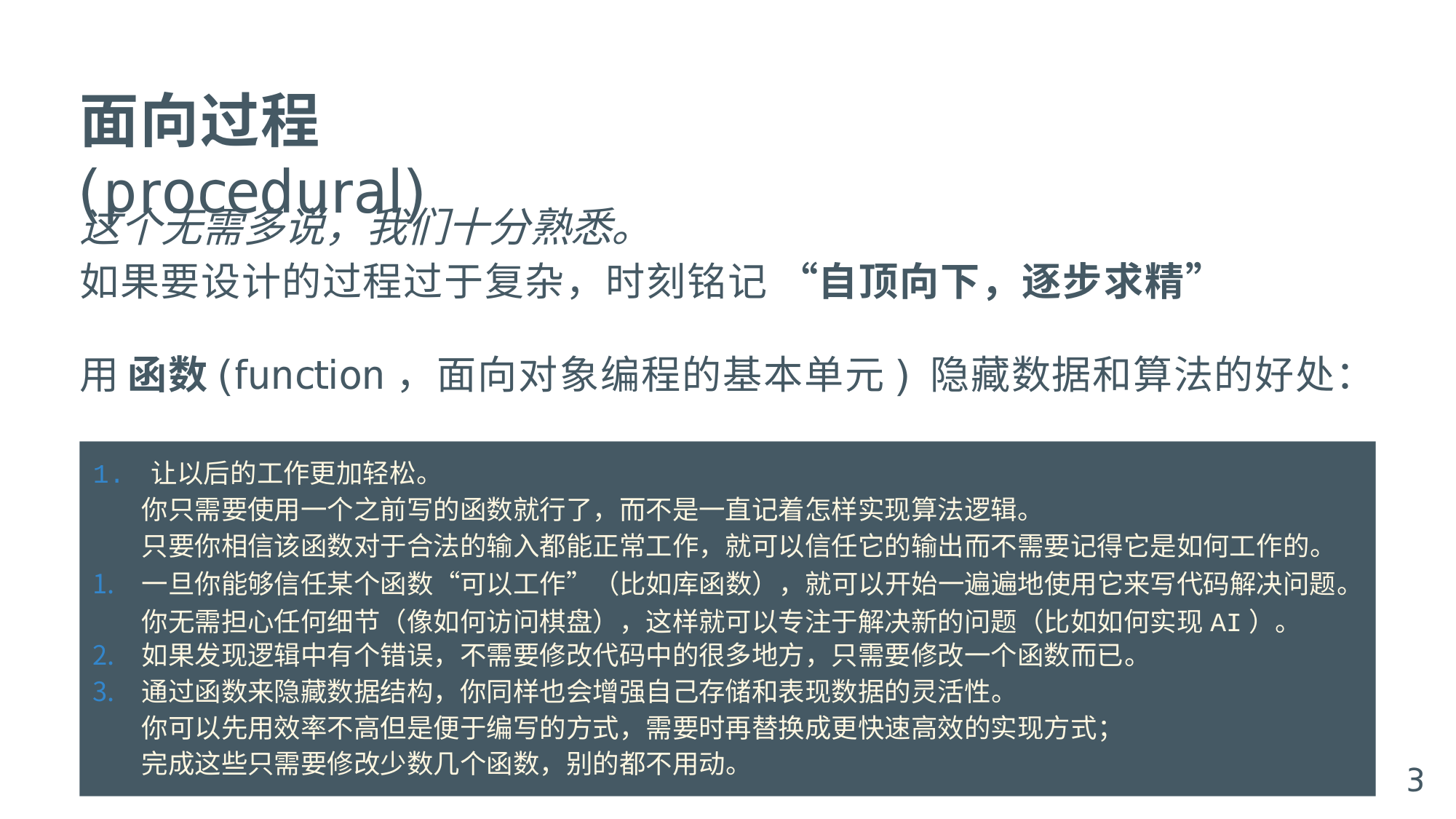

面向过程(procedural)
这个无需多说，我们十分熟悉。
如果要设计的过程过于复杂，时刻铭记 “自顶向下，逐步求精”
用 函数(function，面向对象编程的基本单元) 隐藏数据和算法的好处：

1. 让以后的工作更加轻松。
你只需要使用一个之前写的函数就行了，而不是一直记着怎样实现算法逻辑。
只要你相信该函数对于合法的输入都能正常工作，就可以信任它的输出而不需要记得它是如何工作的。
一旦你能够信任某个函数“可以工作”（比如库函数），就可以开始一遍遍地使用它来写代码解决问题。你无需担心任何细节（像如何访问棋盘），这样就可以专注于解决新的问题（比如如何实现AI）。
如果发现逻辑中有个错误，不需要修改代码中的很多地方，只需要修改一个函数而已。
通过函数来隐藏数据结构，你同样也会增强自己存储和表现数据的灵活性。
你可以先用效率不高但是便于编写的方式，需要时再替换成更快速高效的实现方式；完成这些只需要修改少数几个函数，别的都不用动。
3